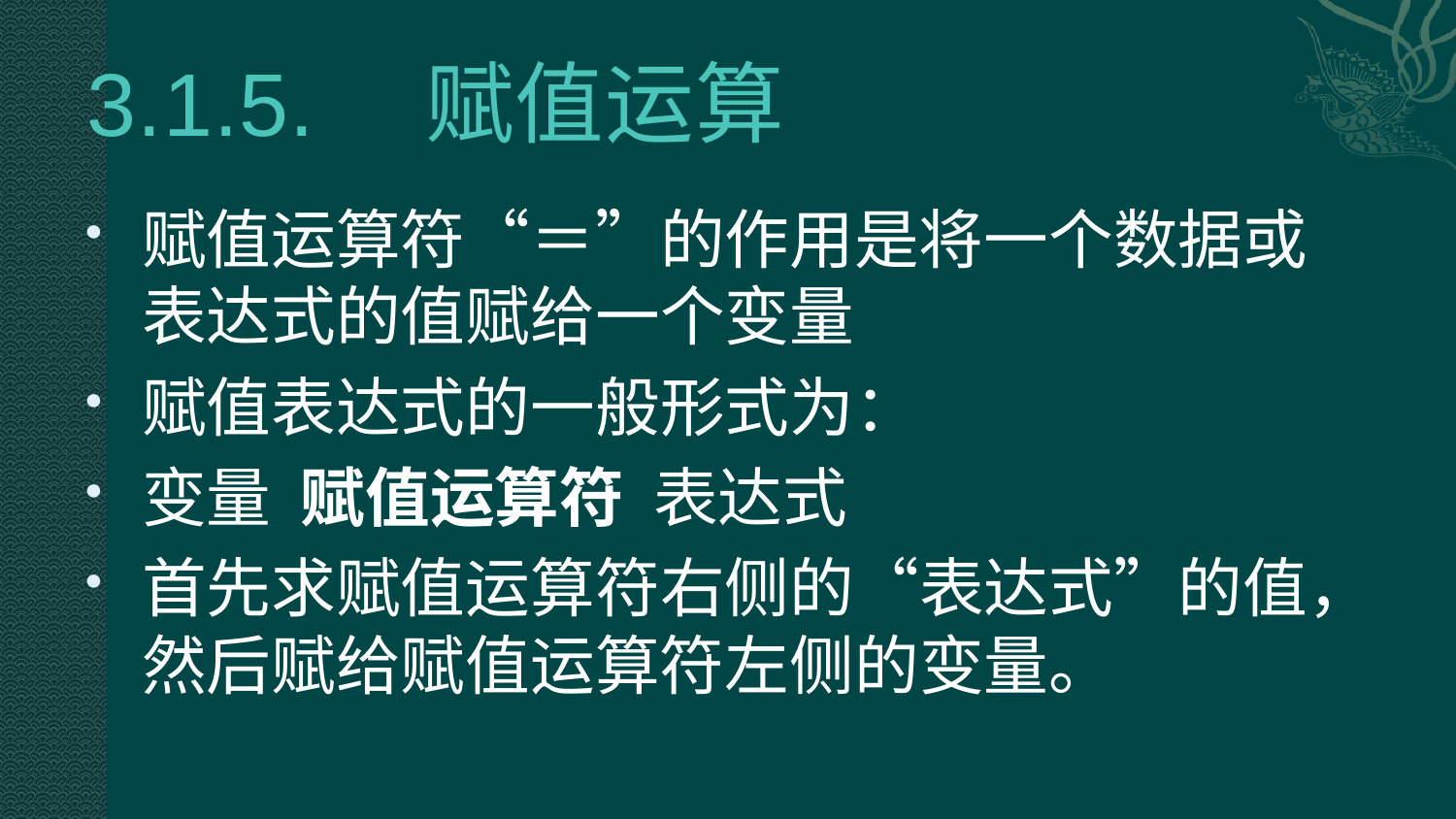

# 3.1.5.	 赋值运算
赋值运算符“＝”的作用是将一个数据或表达式的值赋给一个变量
赋值表达式的一般形式为：
变量  赋值运算符  表达式
首先求赋值运算符右侧的“表达式”的值，然后赋给赋值运算符左侧的变量。